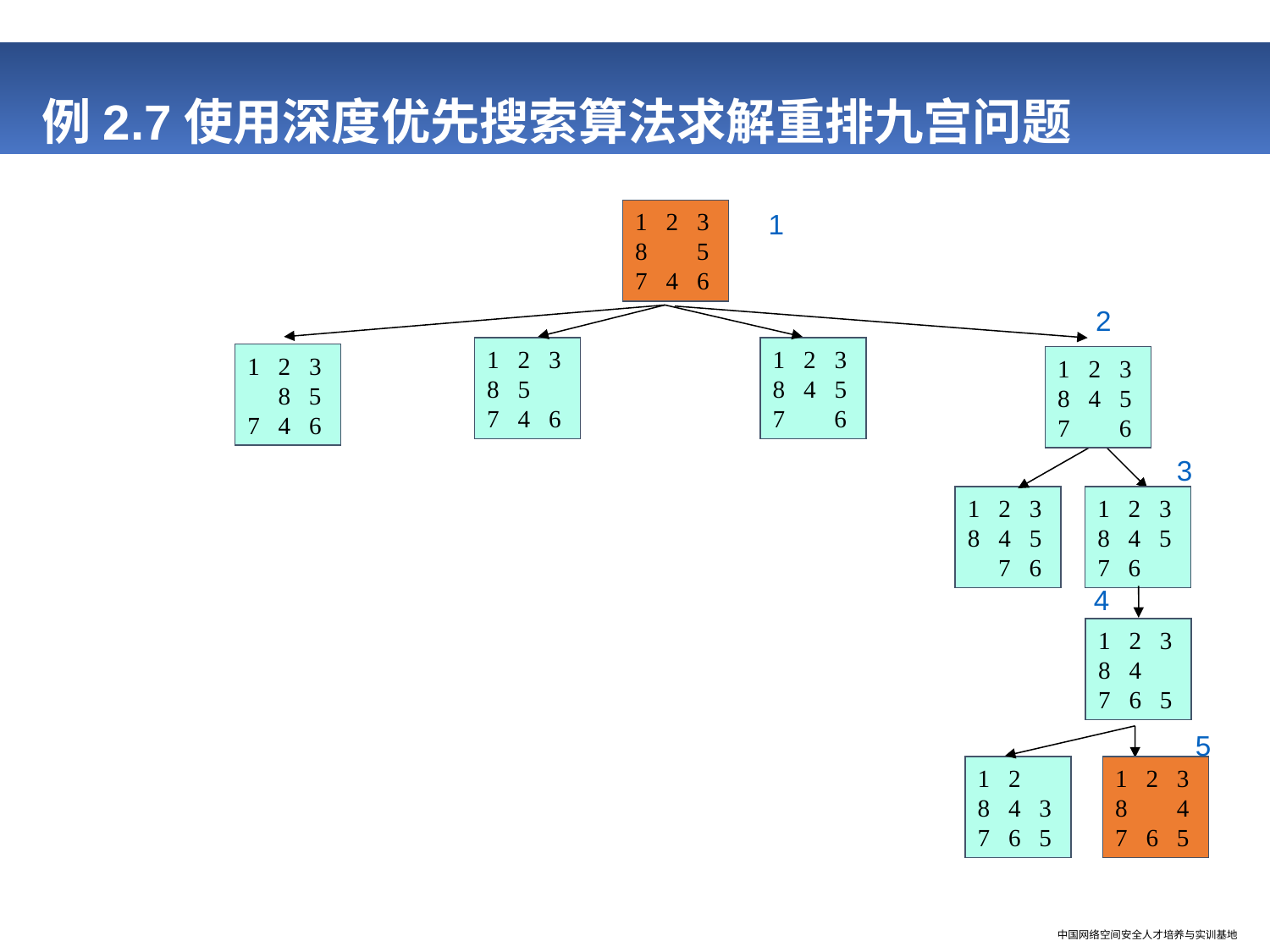

# 例2.7使用深度优先搜索算法求解重排九宫问题
1   2   3
8        5
7   4   6
1

1   2   3
8   5
7   4   6

1   2   3
8   4   5
7        6

2
1   2   3
     8   5
7   4   6
1   2   3
8   4   5
7        6

3
1   2   3
8   4   5
     7   6
1   2   3
8   4   5
7   6
4

1   2   3
8   4
7   6   5

5
1   2
8   4   3
7   6   5
1   2   3
8        4
7   6   5